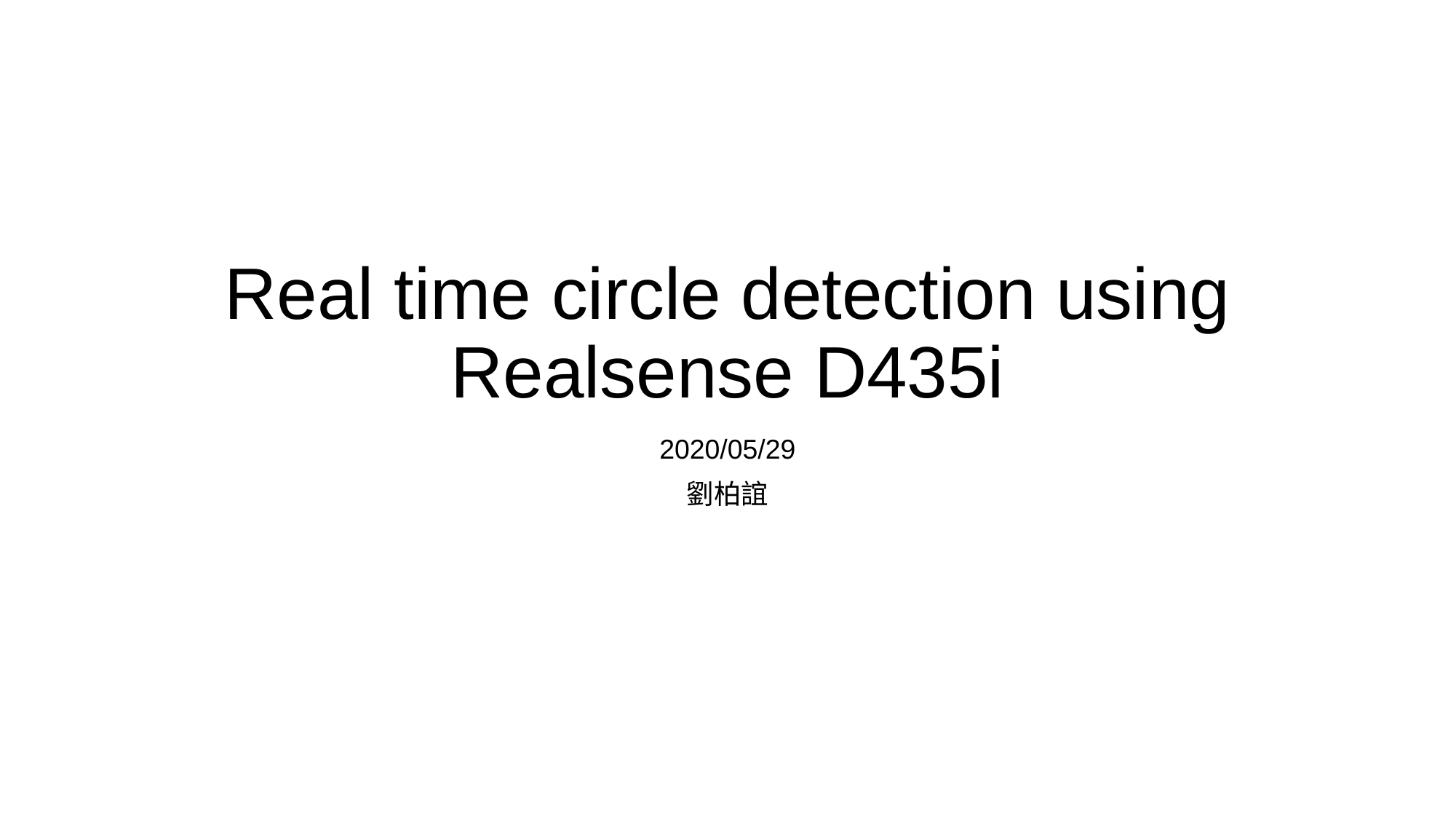

# Real time circle detection using Realsense D435i
2020/05/29
劉柏誼